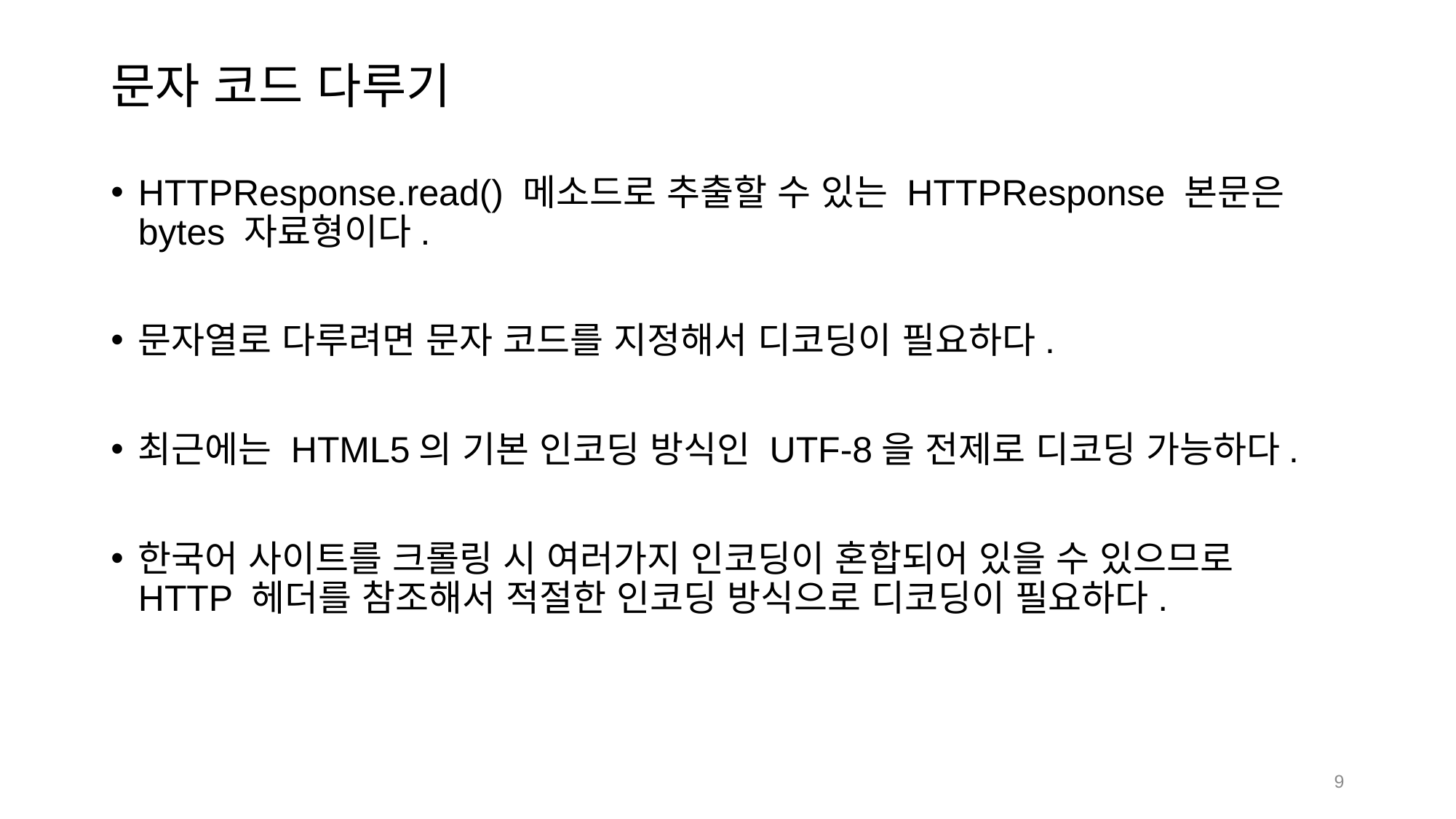

# 문자 코드 다루기
HTTPResponse.read() 메소드로 추출할 수 있는 HTTPResponse 본문은 bytes 자료형이다.

문자열로 다루려면 문자 코드를 지정해서 디코딩이 필요하다.

최근에는 HTML5의 기본 인코딩 방식인 UTF-8을 전제로 디코딩 가능하다.

한국어 사이트를 크롤링 시 여러가지 인코딩이 혼합되어 있을 수 있으므로 HTTP 헤더를 참조해서 적절한 인코딩 방식으로 디코딩이 필요하다.

9